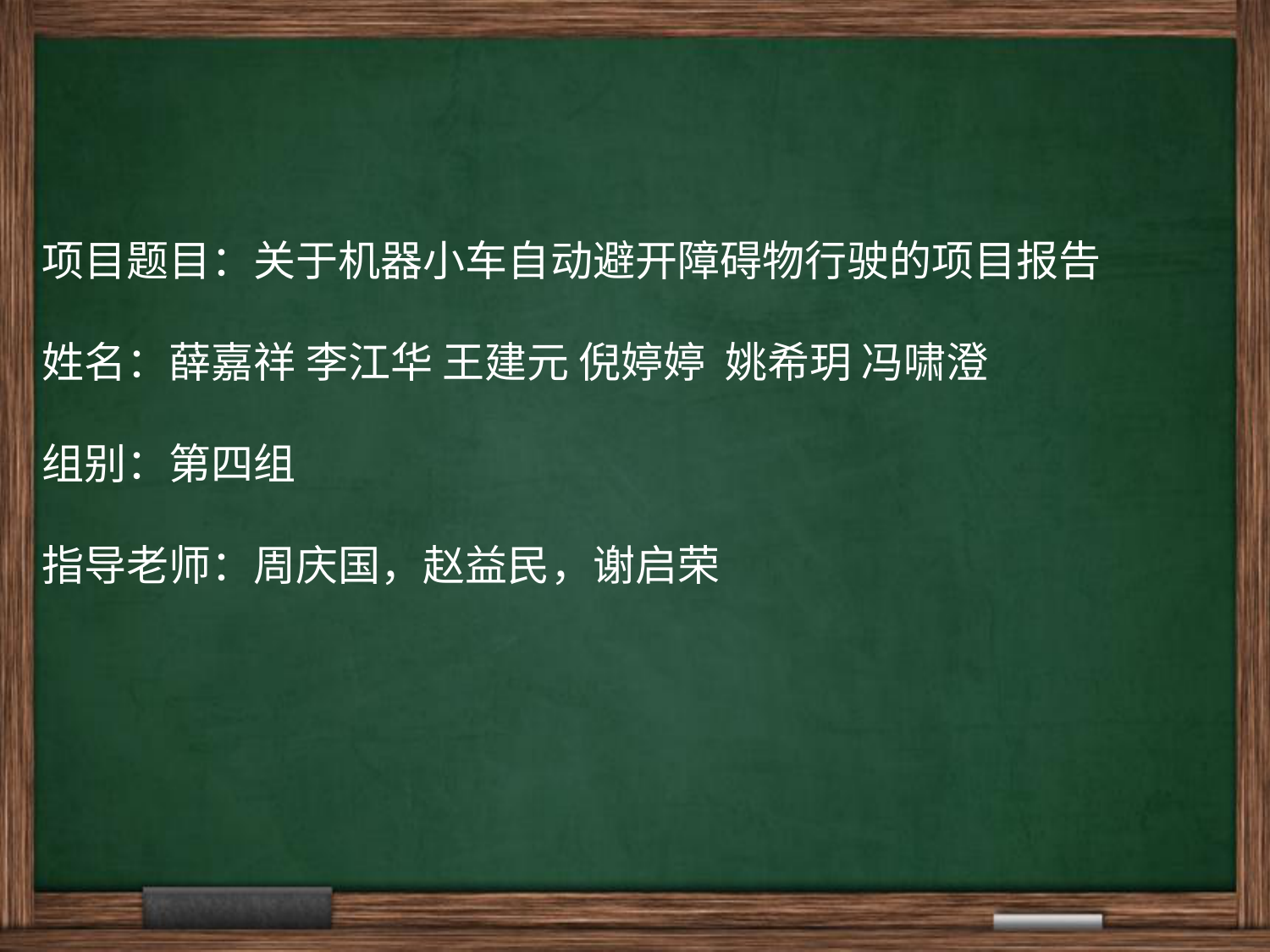

项目题目：关于机器小车自动避开障碍物行驶的项目报告

姓名：薛嘉祥 李江华 王建元 倪婷婷  姚希玥 冯啸澄

组别：第四组

指导老师：周庆国，赵益民，谢启荣